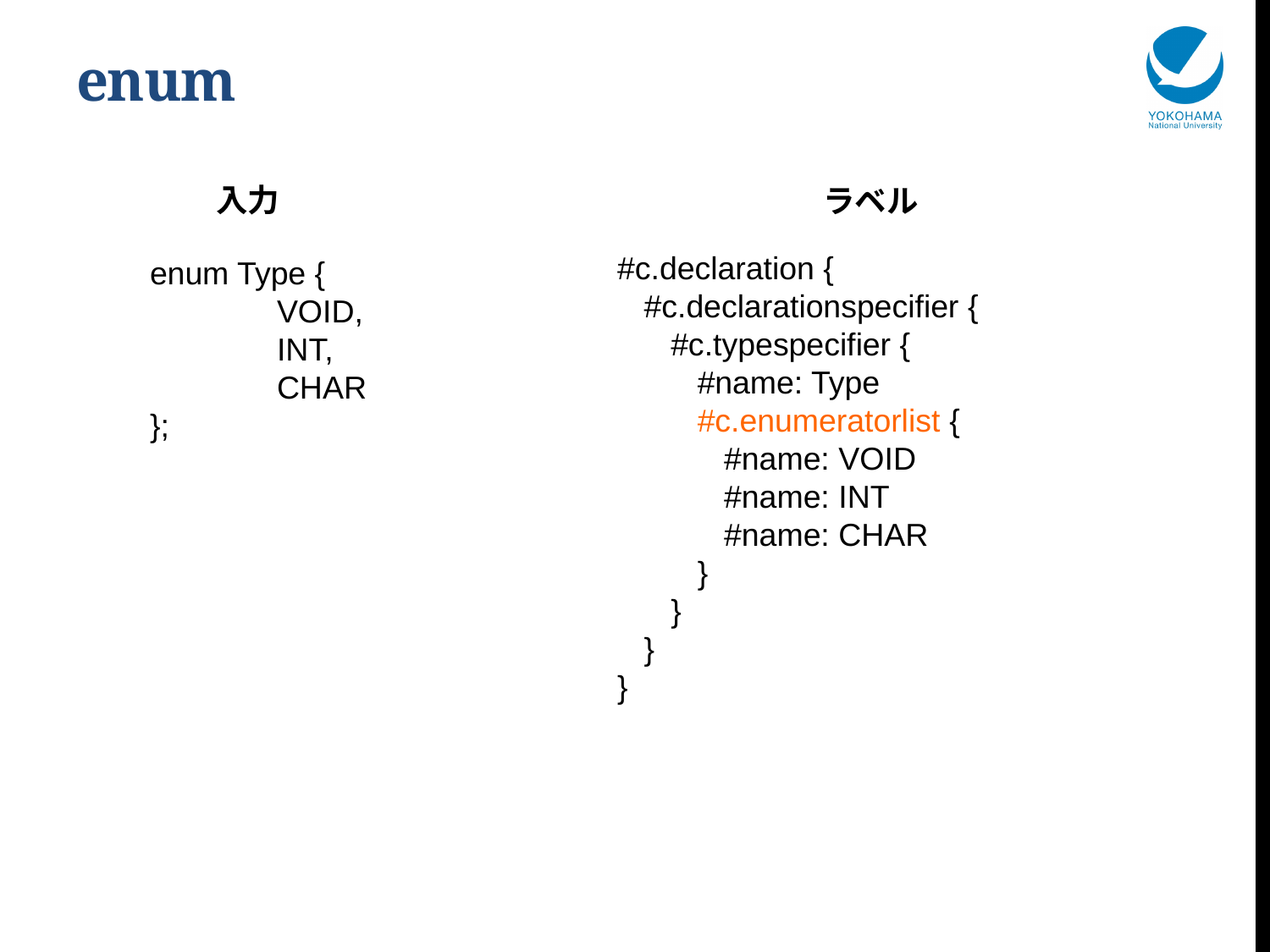

# enum
入力
ラベル
#c.declaration {
   #c.declarationspecifier {
      #c.typespecifier {
         #name: Type
         #c.enumeratorlist {
            #name: VOID
            #name: INT
            #name: CHAR
         }
      }
   }
}
enum Type {
	VOID,
	INT,
	CHAR
};